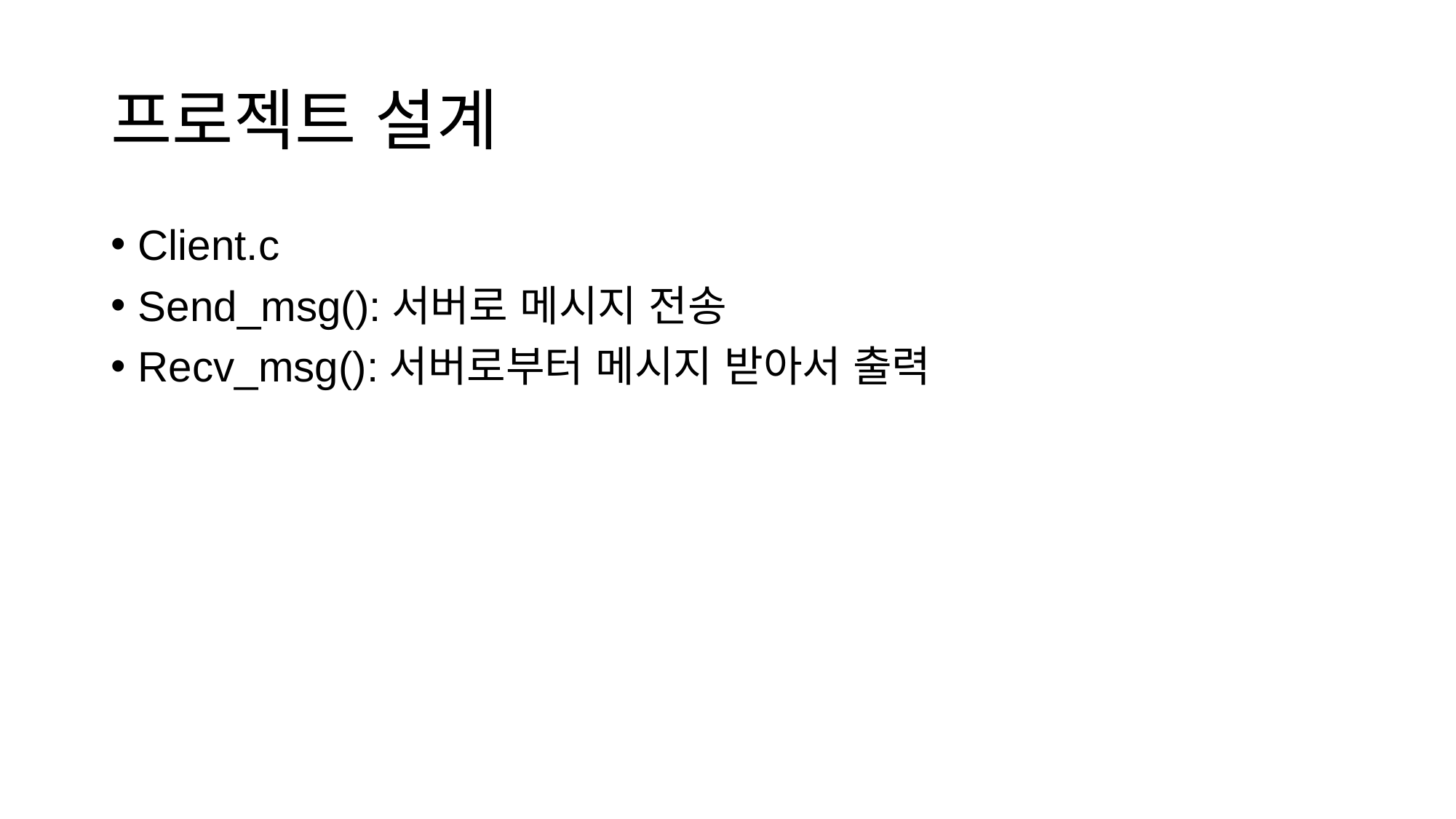

# 프로젝트 설계
Client.c
Send_msg():서버로 메시지 전송
Recv_msg():서버로부터 메시지 받아서 출력